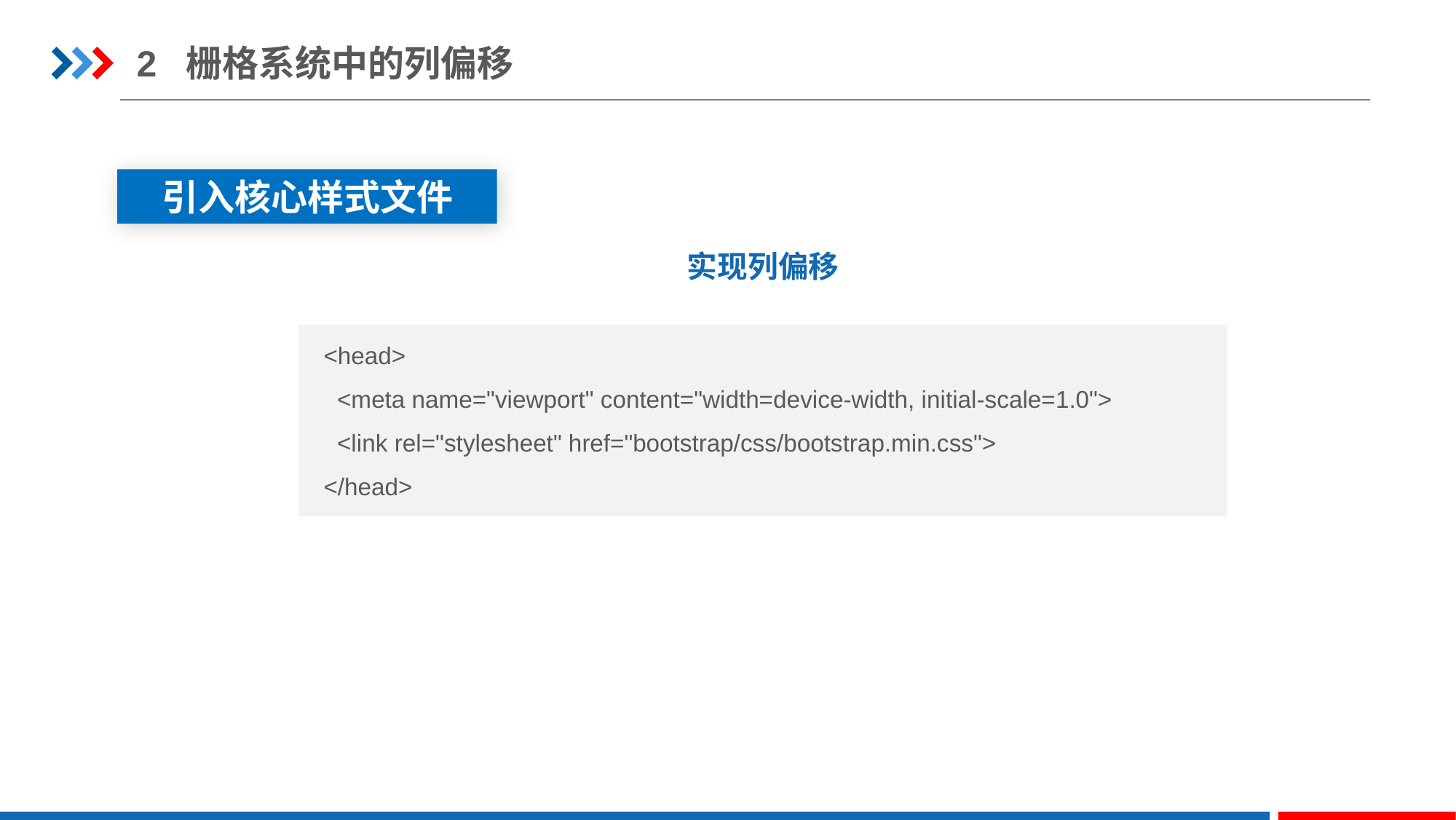

2  栅格系统中的列偏移
引入核心样式文件
实现列偏移
<head>
  <meta name="viewport" content="width=device-width, initial-scale=1.0">
  <link rel="stylesheet" href="bootstrap/css/bootstrap.min.css">
</head>